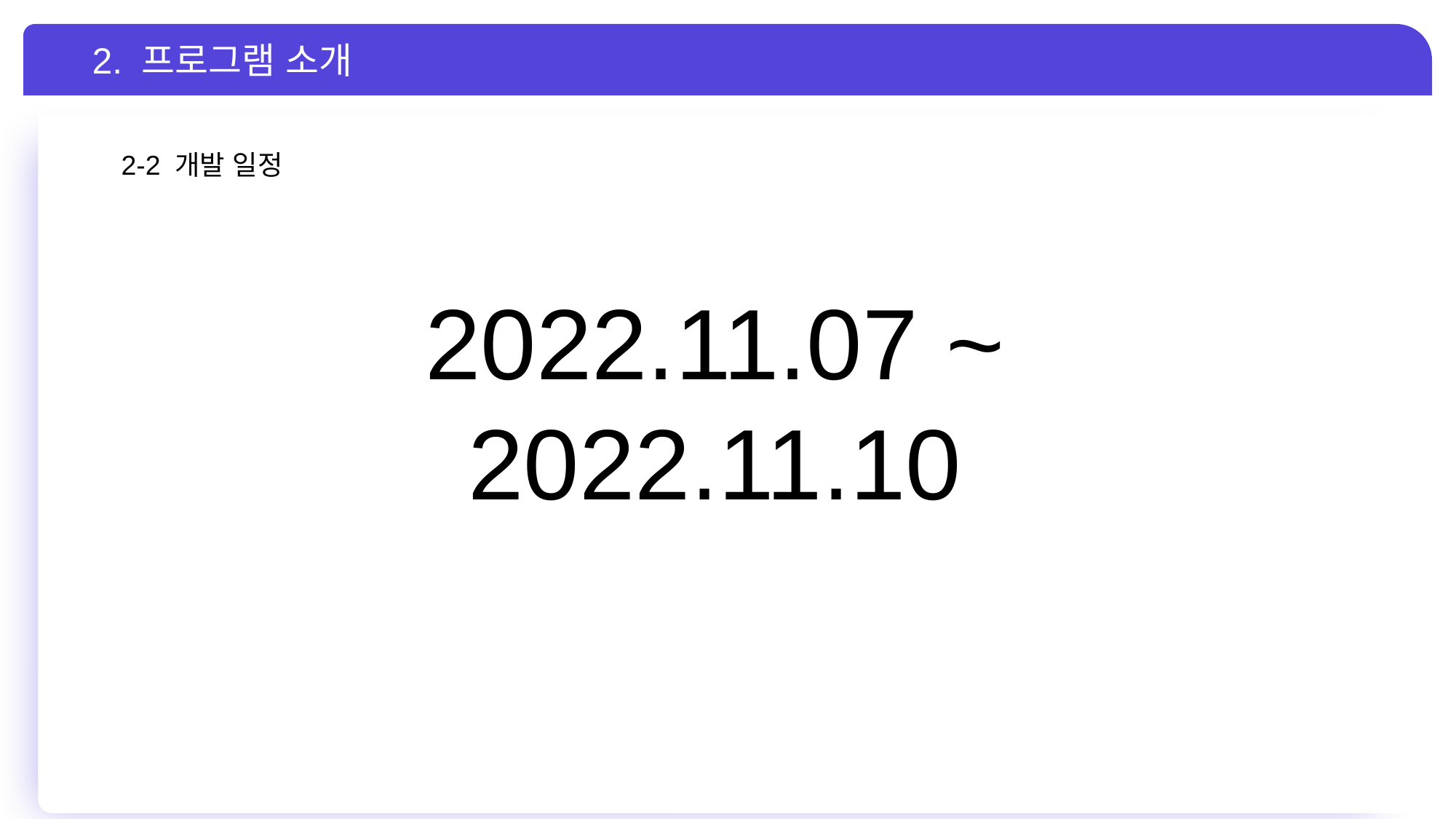

2. 프로그램 소개

2-2 개발 일정
2022.11.07 ~ 2022.11.10
01
01